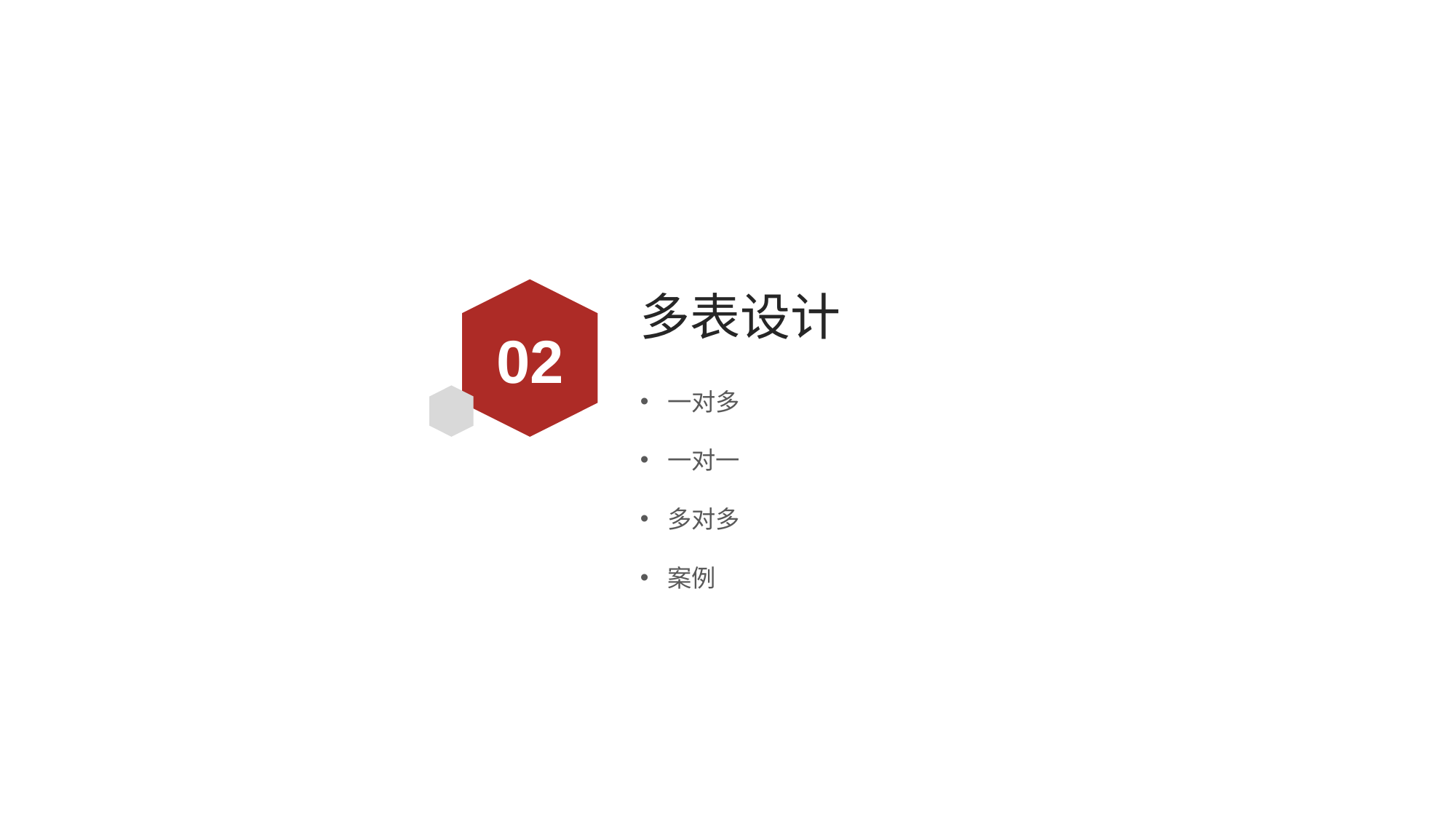

# 多表设计
02
一对多
一对一
多对多
案例